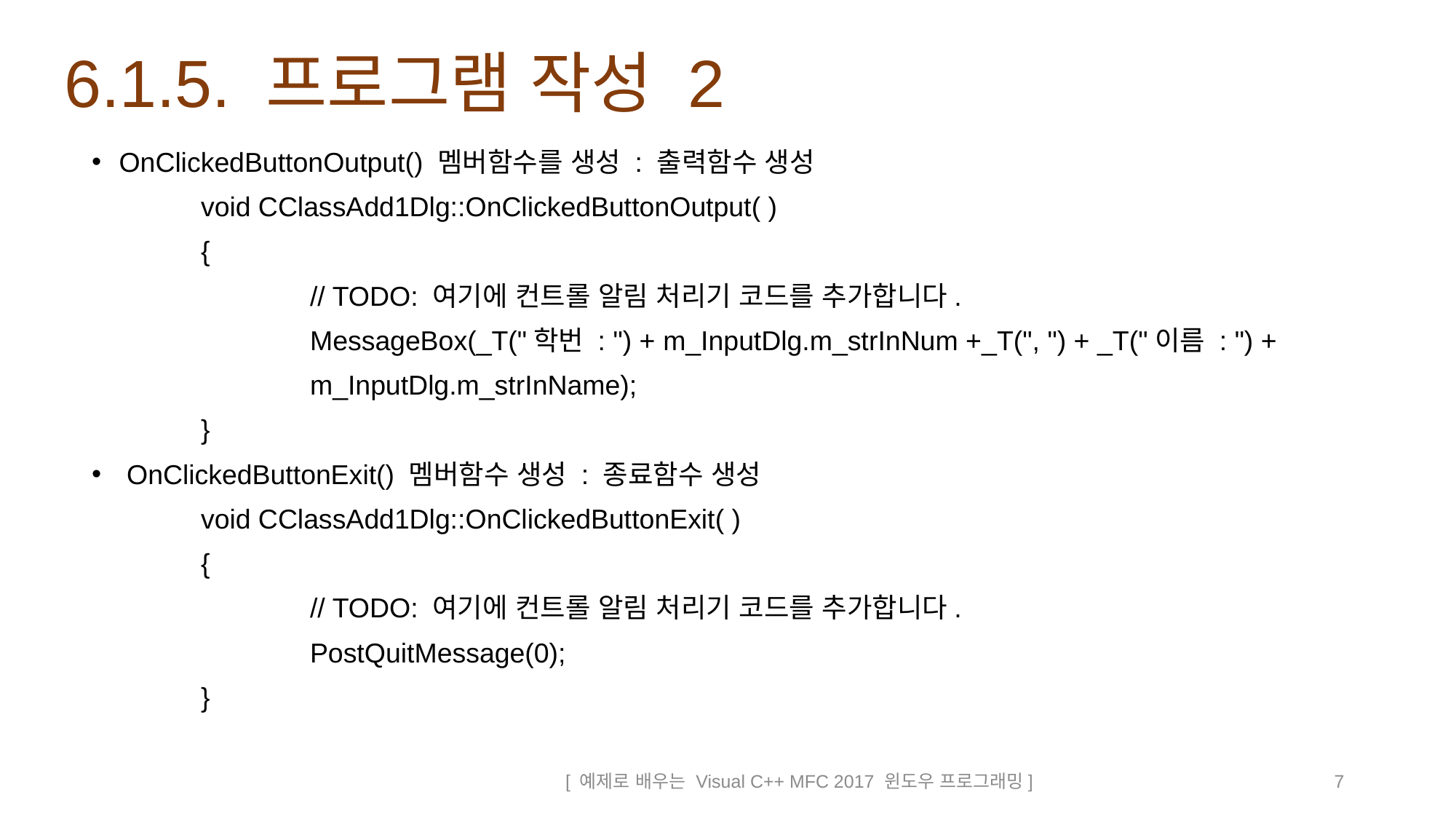

# 6.1.5. 프로그램 작성 2
OnClickedButtonOutput() 멤버함수를 생성 : 출력함수 생성
	void CClassAdd1Dlg::OnClickedButtonOutput( )
	{
		// TODO: 여기에 컨트롤 알림 처리기 코드를 추가합니다.
		MessageBox(_T("학번 : ") + m_InputDlg.m_strInNum +_T(", ") + _T("이름 : ") +
		m_InputDlg.m_strInName);
	}
 OnClickedButtonExit() 멤버함수 생성 : 종료함수 생성
	void CClassAdd1Dlg::OnClickedButtonExit( )
	{
		// TODO: 여기에 컨트롤 알림 처리기 코드를 추가합니다.
		PostQuitMessage(0);
	}
[ 예제로 배우는 Visual C++ MFC 2017 윈도우 프로그래밍]
7